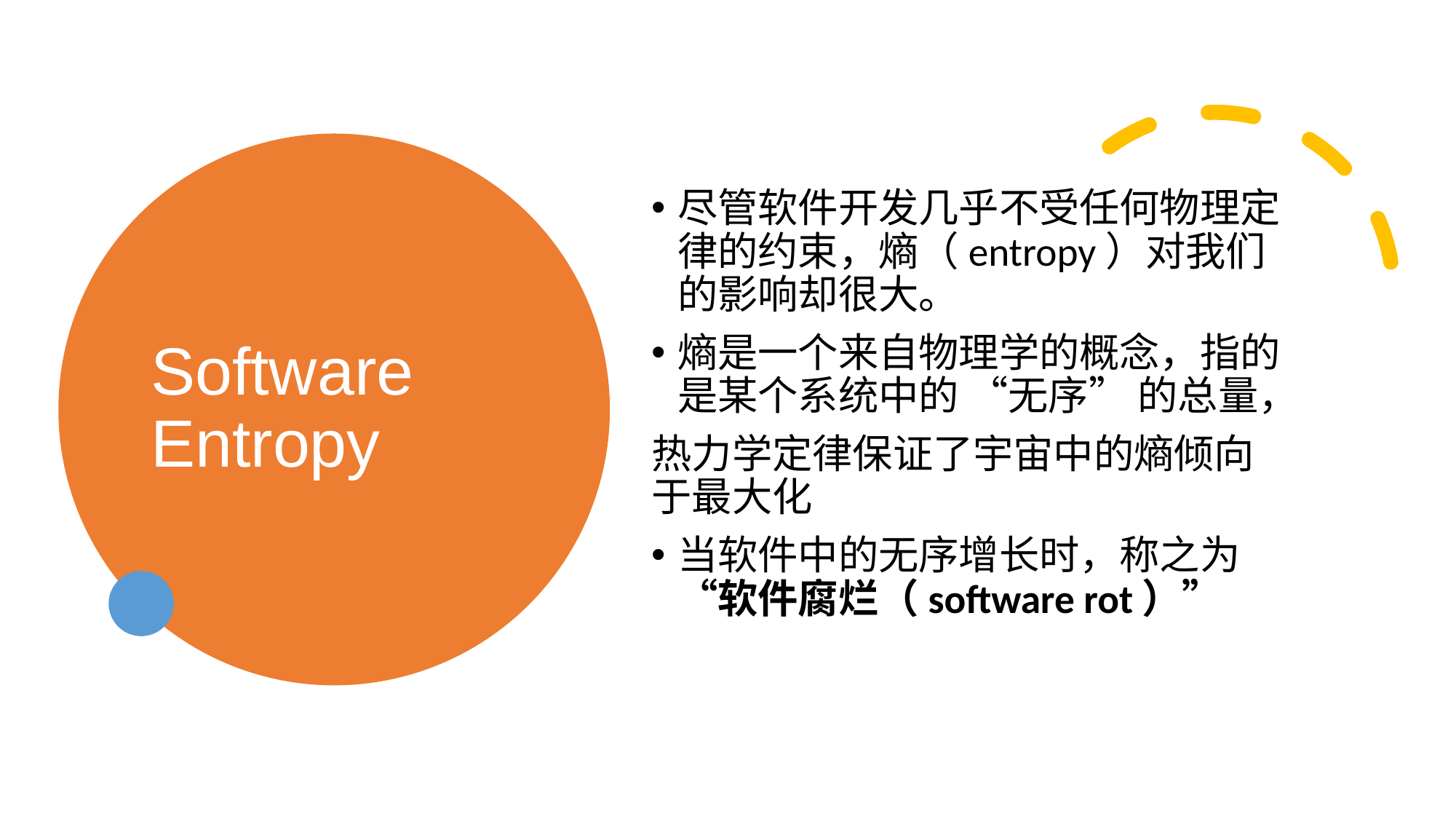

# Software Entropy
尽管软件开发几乎不受任何物理定律的约束，熵（entropy）对我们的影响却很大。
熵是一个来自物理学的概念，指的是某个系统中的 “无序” 的总量，
热力学定律保证了宇宙中的熵倾向于最大化
当软件中的无序增长时，称之为 “软件腐烂（software rot）”